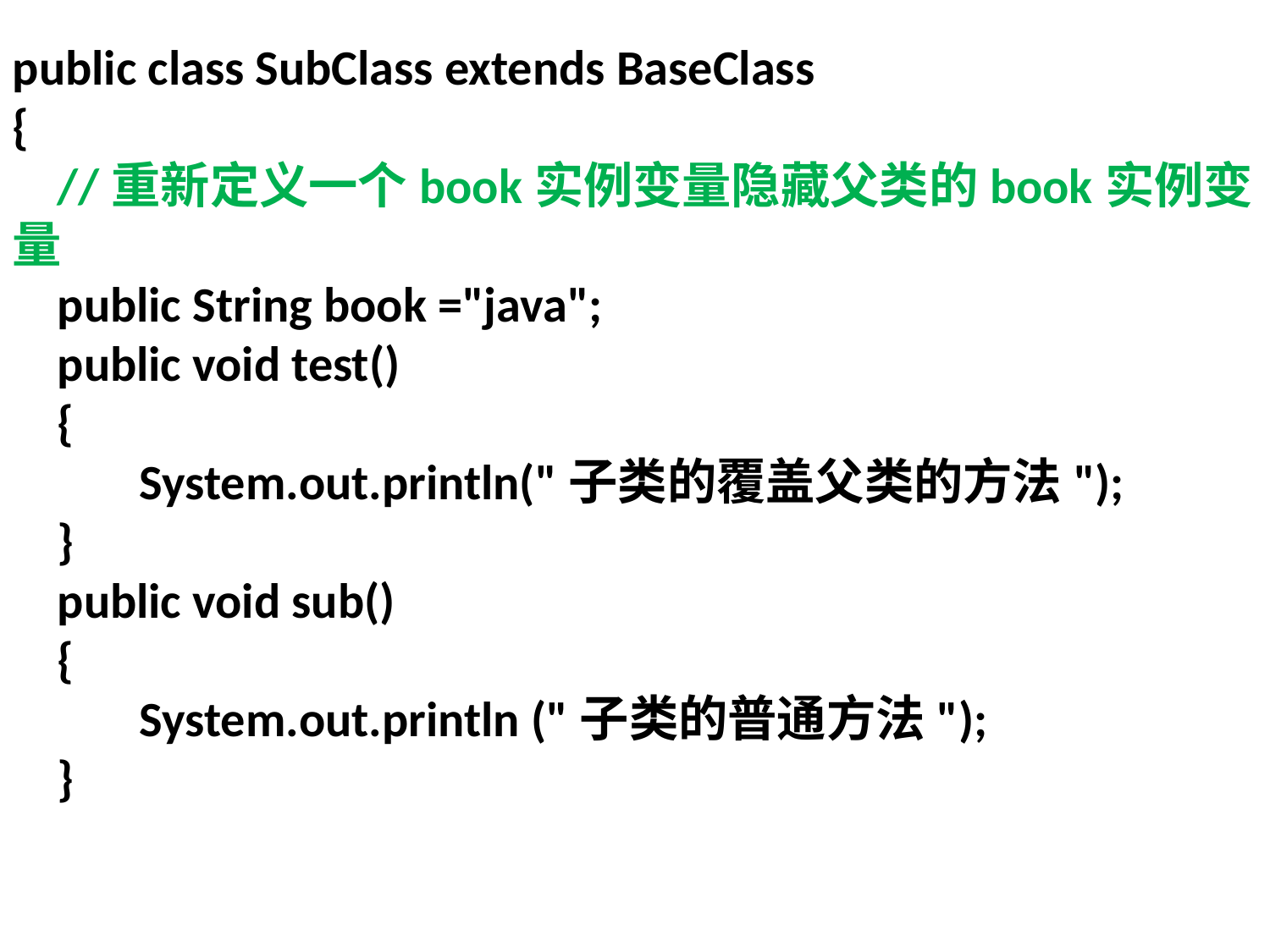

public class SubClass extends BaseClass
{
    //重新定义一个book实例变量隐藏父类的book实例变量
    public String book ="java";
    public void test()
    {
	System.out.println("子类的覆盖父类的方法");
    }
    public void sub()
    {
	System.out.println ("子类的普通方法");
    }